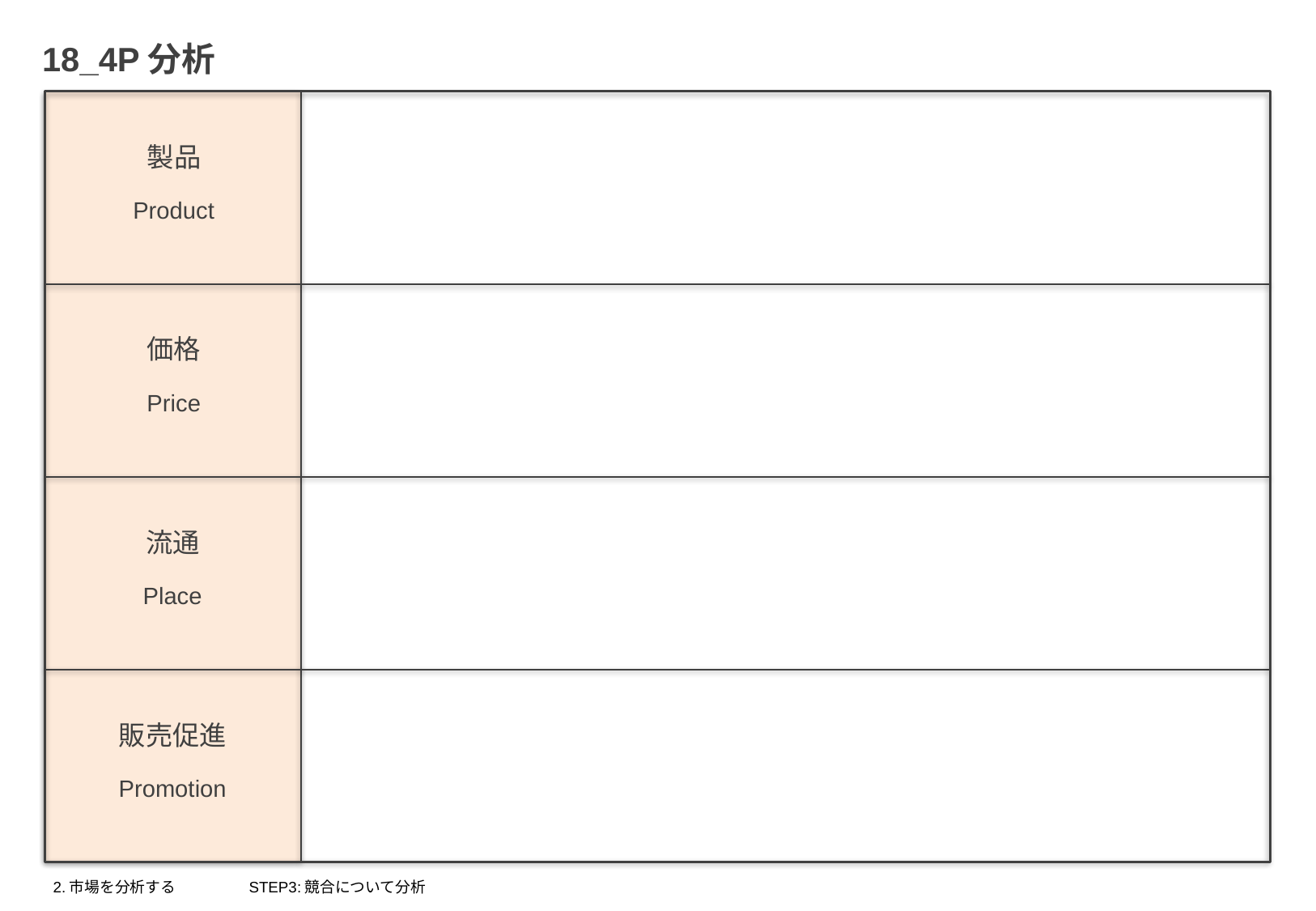

18_4P分析

製品
Product
価格
Price
流通
Place
販売促進
Promotion
2.市場を分析する
STEP3:競合について分析